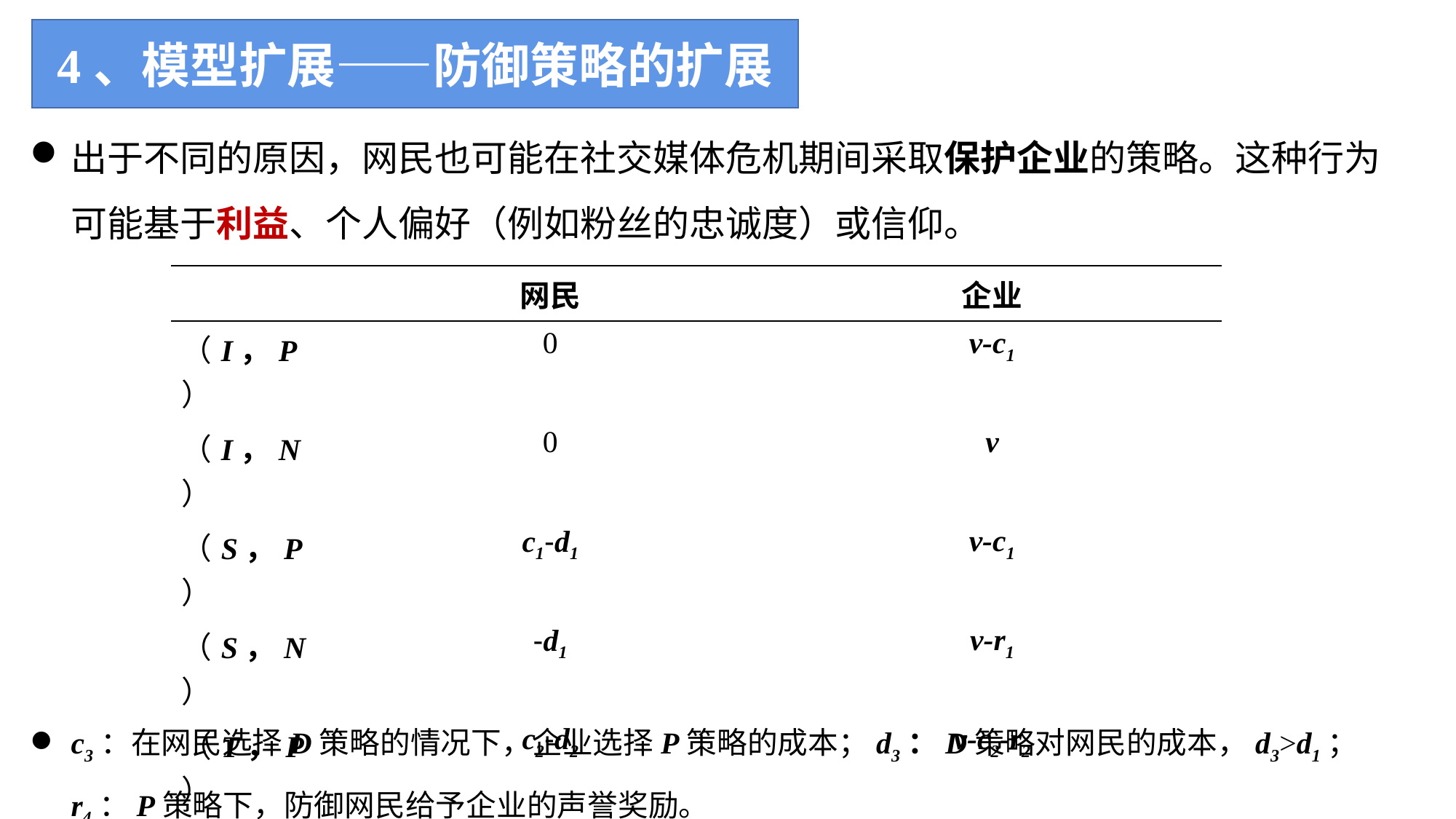

4、模型扩展——防御策略的扩展
出于不同的原因，网民也可能在社交媒体危机期间采取保护企业的策略。这种行为可能基于利益、个人偏好（例如粉丝的忠诚度）或信仰。

c3：在网民选择D策略的情况下，企业选择P策略的成本；d3：D策略对网民的成本，d3>d1；r4：P策略下，防御网民给予企业的声誉奖励。

|  | 网民 | 企业 |
| --- | --- | --- |
| （I，P） | 0 | v-c1 |
| （I，N） | 0 | v |
| （S，P） | c1-d1 | v-c1 |
| （S，N） | -d1 | v-r1 |
| （T，P） | c2-d2 | v-c2-r2 |
| （T，N） | -d2 | v-r3 |
| （D，P） | c3-d3 | v-c3+r4 |
| （D，N） | -d3 | v |
18